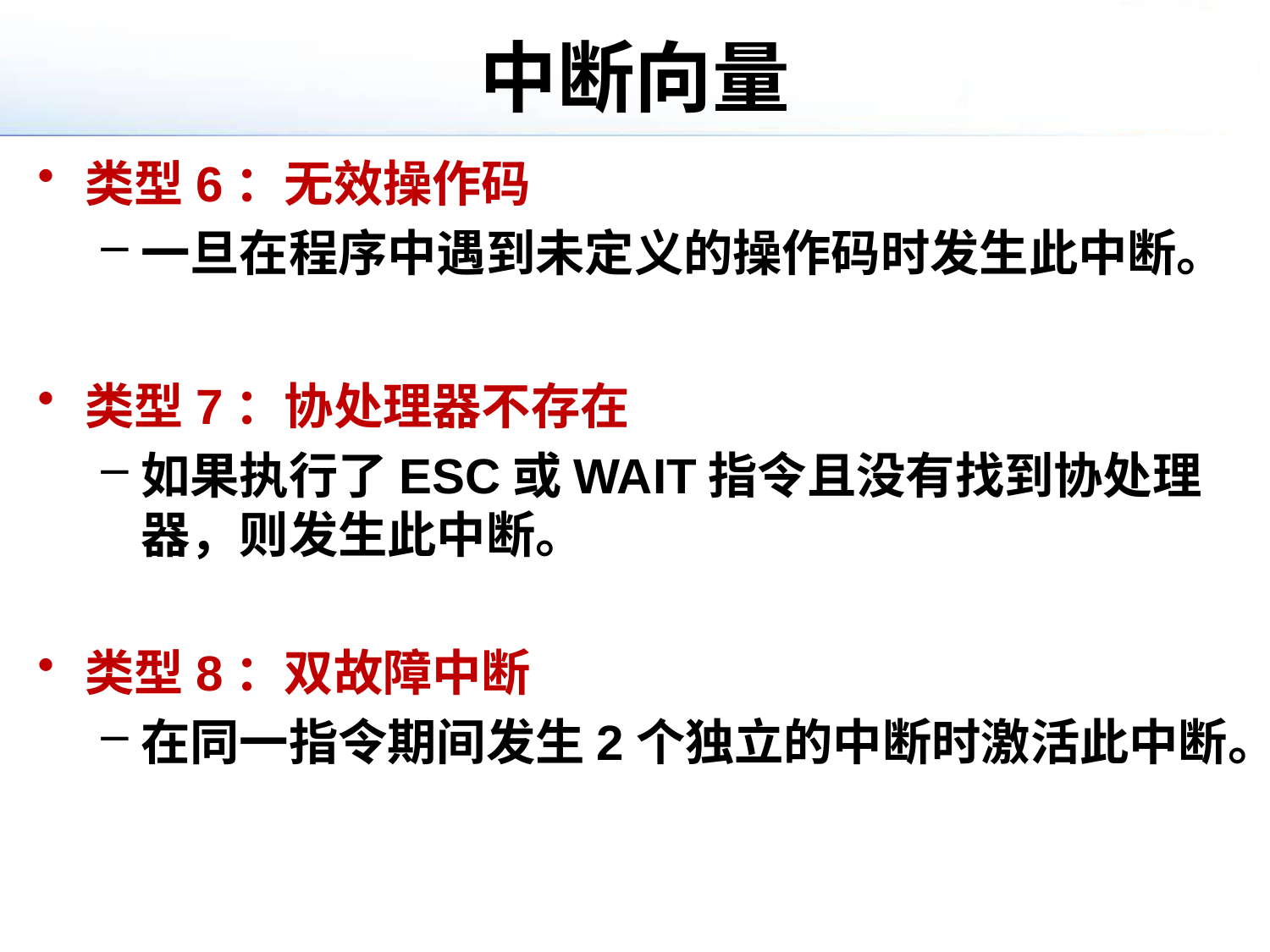

# 中断向量
类型6：无效操作码
一旦在程序中遇到未定义的操作码时发生此中断。

类型7：协处理器不存在
如果执行了ESC或WAIT指令且没有找到协处理器，则发生此中断。

类型8：双故障中断
在同一指令期间发生2个独立的中断时激活此中断。